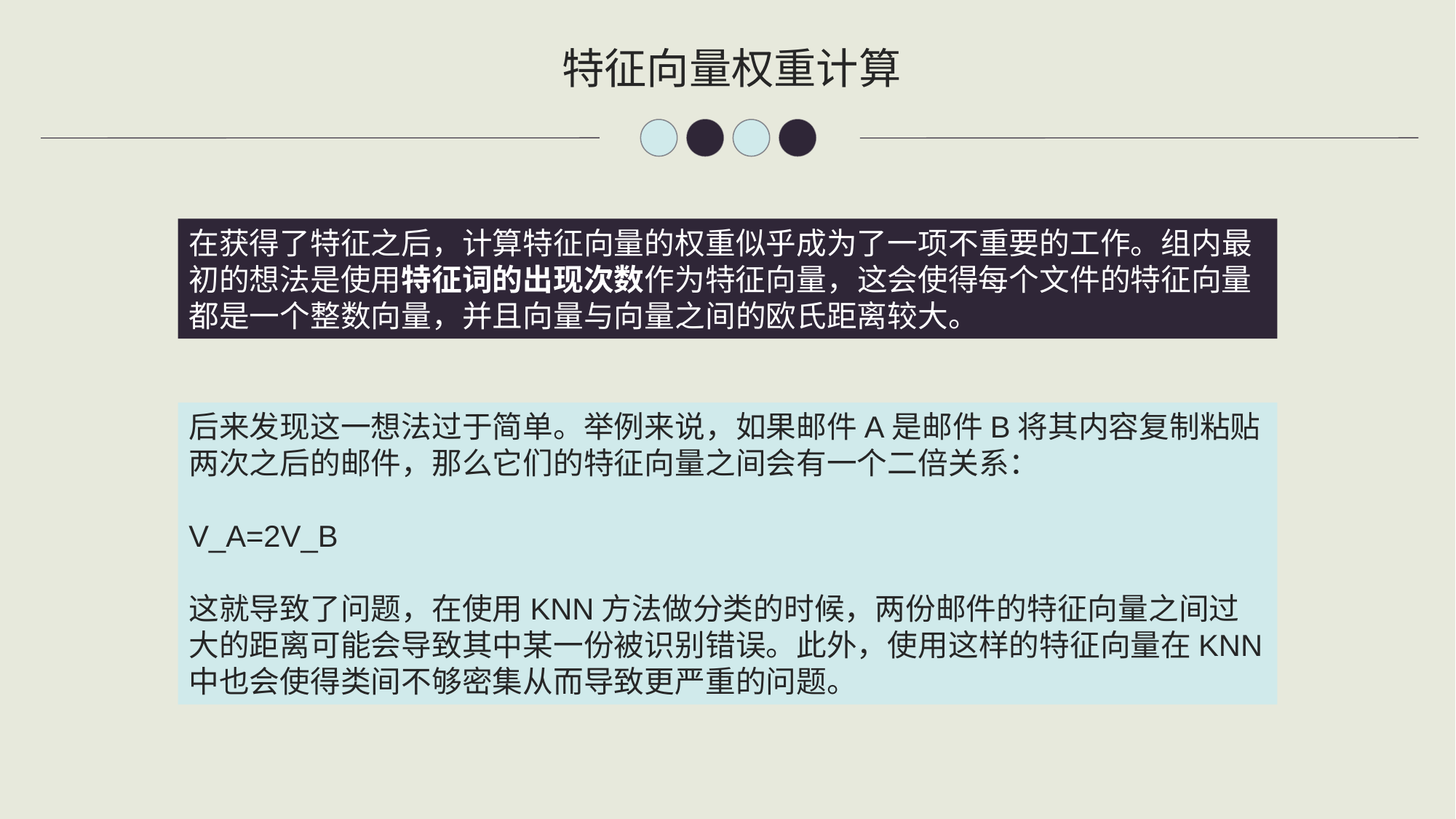

特征向量权重计算

在获得了特征之后，计算特征向量的权重似乎成为了一项不重要的工作。组内最初的想法是使用特征词的出现次数作为特征向量，这会使得每个文件的特征向量都是一个整数向量，并且向量与向量之间的欧氏距离较大。
后来发现这一想法过于简单。举例来说，如果邮件A是邮件B将其内容复制粘贴两次之后的邮件，那么它们的特征向量之间会有一个二倍关系：

V_A=2V_B

这就导致了问题，在使用KNN方法做分类的时候，两份邮件的特征向量之间过大的距离可能会导致其中某一份被识别错误。此外，使用这样的特征向量在KNN中也会使得类间不够密集从而导致更严重的问题。